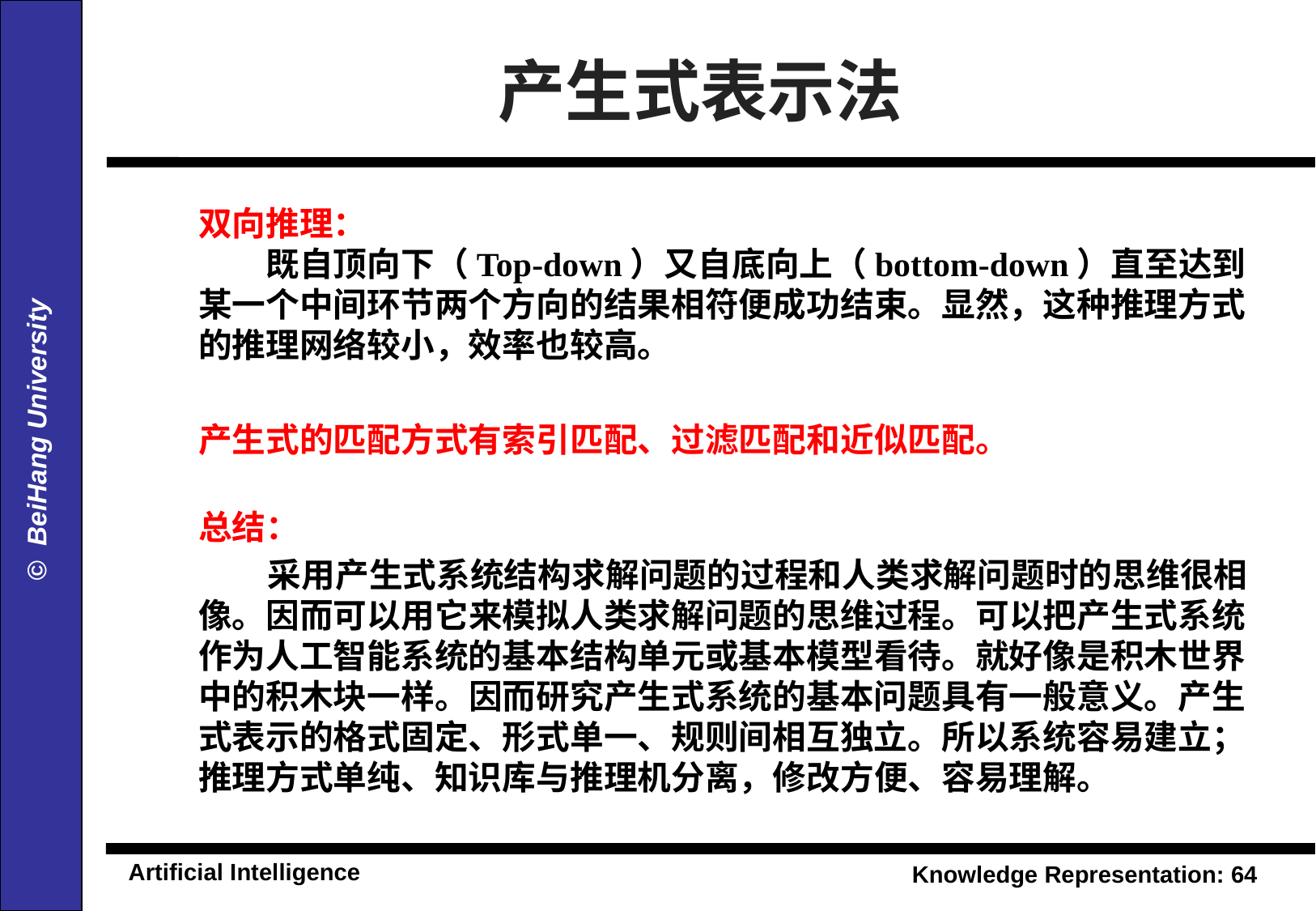

产生式表示法
双向推理：
　　既自顶向下（Top-down）又自底向上（bottom-down）直至达到某一个中间环节两个方向的结果相符便成功结束。显然，这种推理方式的推理网络较小，效率也较高。

产生式的匹配方式有索引匹配、过滤匹配和近似匹配。
总结：
        采用产生式系统结构求解问题的过程和人类求解问题时的思维很相像。因而可以用它来模拟人类求解问题的思维过程。可以把产生式系统作为人工智能系统的基本结构单元或基本模型看待。就好像是积木世界中的积木块一样。因而研究产生式系统的基本问题具有一般意义。产生式表示的格式固定、形式单一、规则间相互独立。所以系统容易建立；推理方式单纯、知识库与推理机分离，修改方便、容易理解。